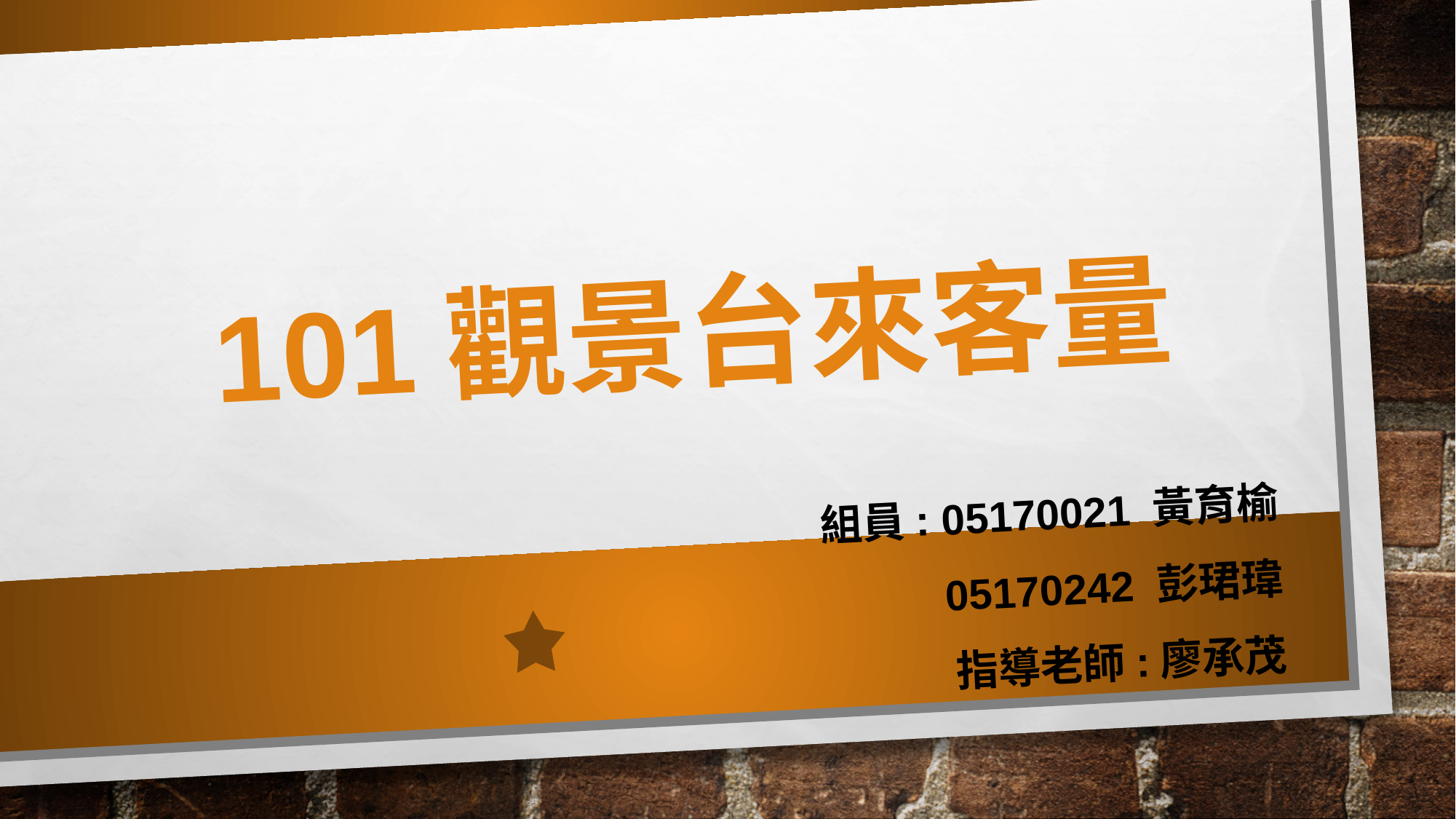

# 101觀景台來客量
組員: 05170021 黃育榆
05170242 彭珺瑋
指導老師:廖承茂